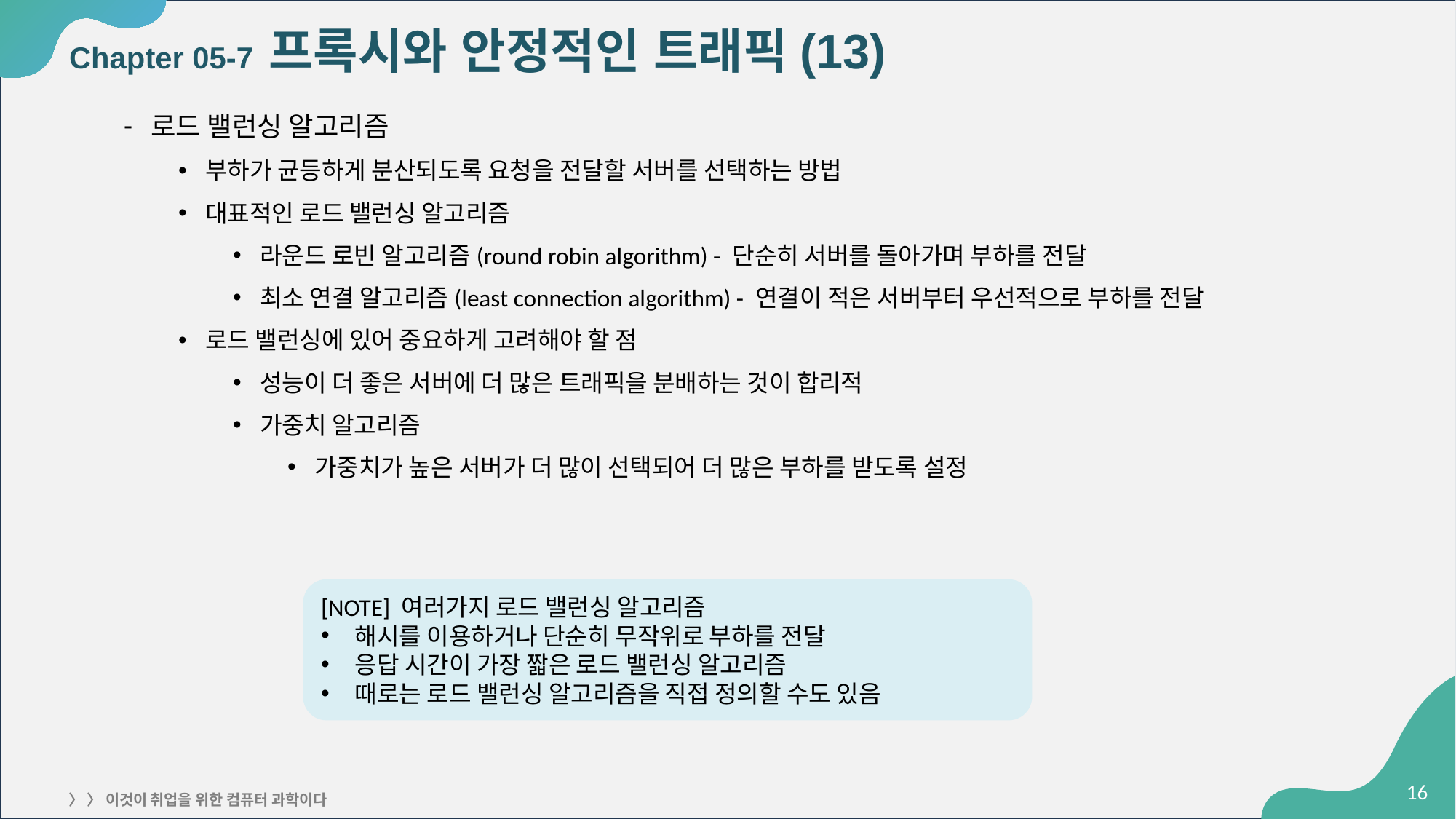

# Chapter 05-7 프록시와 안정적인 트래픽(13)
로드 밸런싱 알고리즘
부하가 균등하게 분산되도록 요청을 전달할 서버를 선택하는 방법
대표적인 로드 밸런싱 알고리즘
라운드 로빈 알고리즘(round robin algorithm) - 단순히 서버를 돌아가며 부하를 전달
최소 연결 알고리즘(least connection algorithm) - 연결이 적은 서버부터 우선적으로 부하를 전달
로드 밸런싱에 있어 중요하게 고려해야 할 점
성능이 더 좋은 서버에 더 많은 트래픽을 분배하는 것이 합리적
가중치 알고리즘
가중치가 높은 서버가 더 많이 선택되어 더 많은 부하를 받도록 설정
[NOTE] 여러가지 로드 밸런싱 알고리즘
해시를 이용하거나 단순히 무작위로 부하를 전달
응답 시간이 가장 짧은 로드 밸런싱 알고리즘
때로는 로드 밸런싱 알고리즘을 직접 정의할 수도 있음
16
〉 〉 이것이 취업을 위한 컴퓨터 과학이다